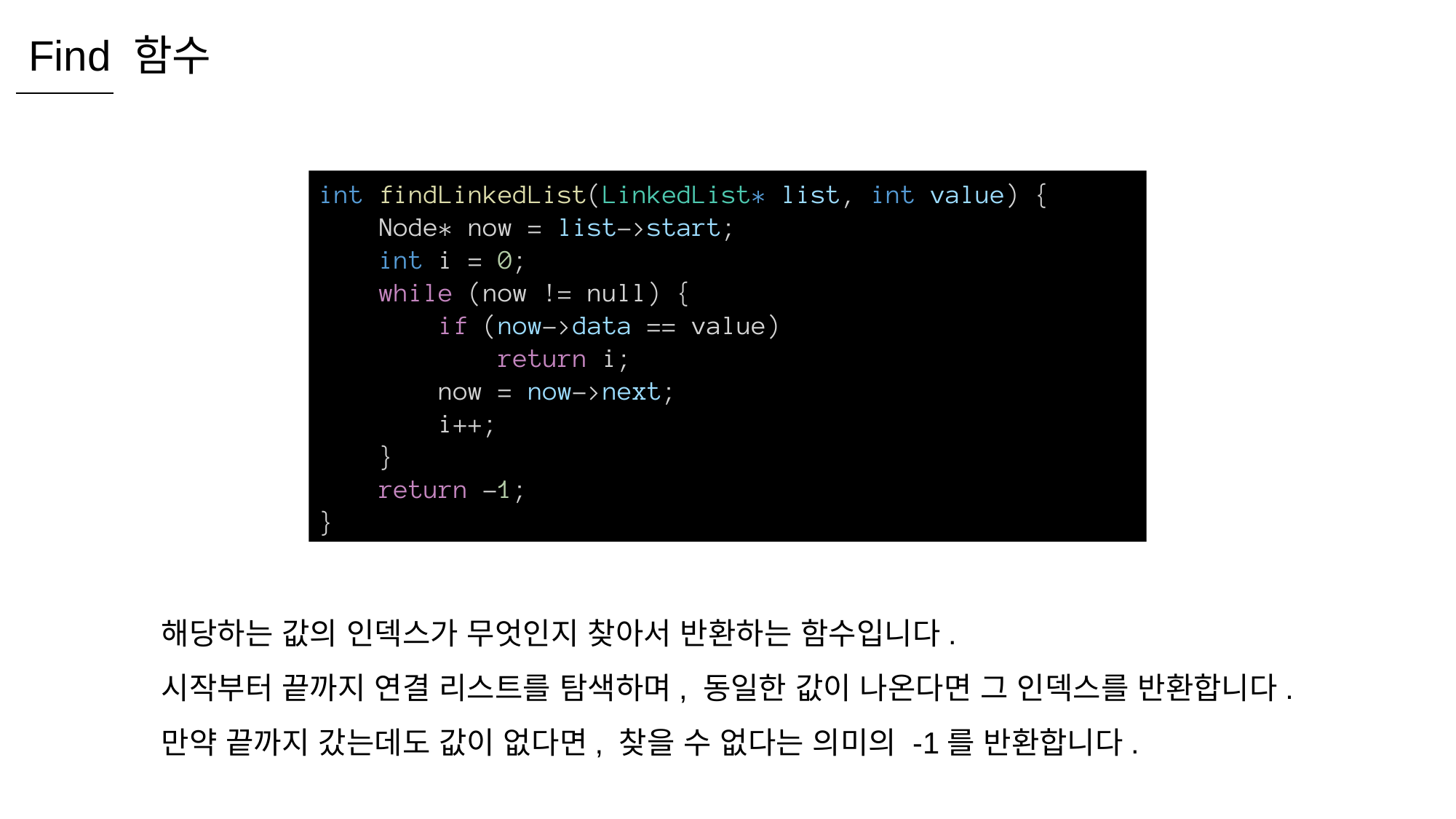

Find 함수
int findLinkedList(LinkedList* list, int value) {
    Node* now = list->start;
    int i = 0;
    while (now != null) {
        if (now->data == value)
            return i;
        now = now->next;
        i++;
    }
    return -1;
}
해당하는 값의 인덱스가 무엇인지 찾아서 반환하는 함수입니다.
시작부터 끝까지 연결 리스트를 탐색하며, 동일한 값이 나온다면 그 인덱스를 반환합니다.
만약 끝까지 갔는데도 값이 없다면, 찾을 수 없다는 의미의 -1를 반환합니다.